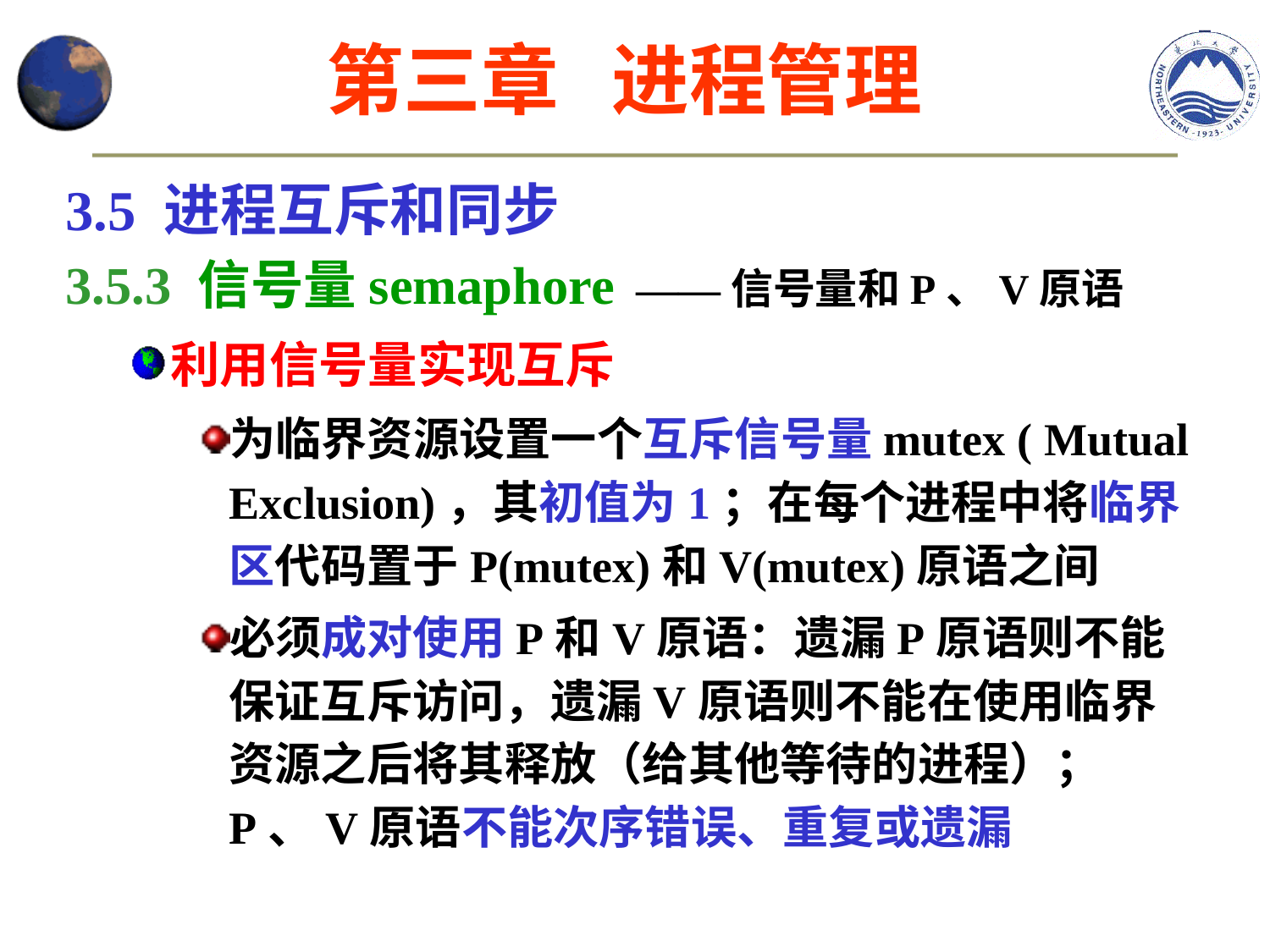

第三章   进程管理
3.5 进程互斥和同步
3.5.3 信号量semaphore  ——信号量和P、V原语
利用信号量实现互斥
为临界资源设置一个互斥信号量mutex ( Mutual Exclusion)，其初值为1；在每个进程中将临界区代码置于P(mutex)和V(mutex)原语之间
必须成对使用P和V原语：遗漏P原语则不能保证互斥访问，遗漏V原语则不能在使用临界资源之后将其释放（给其他等待的进程）；P、V原语不能次序错误、重复或遗漏